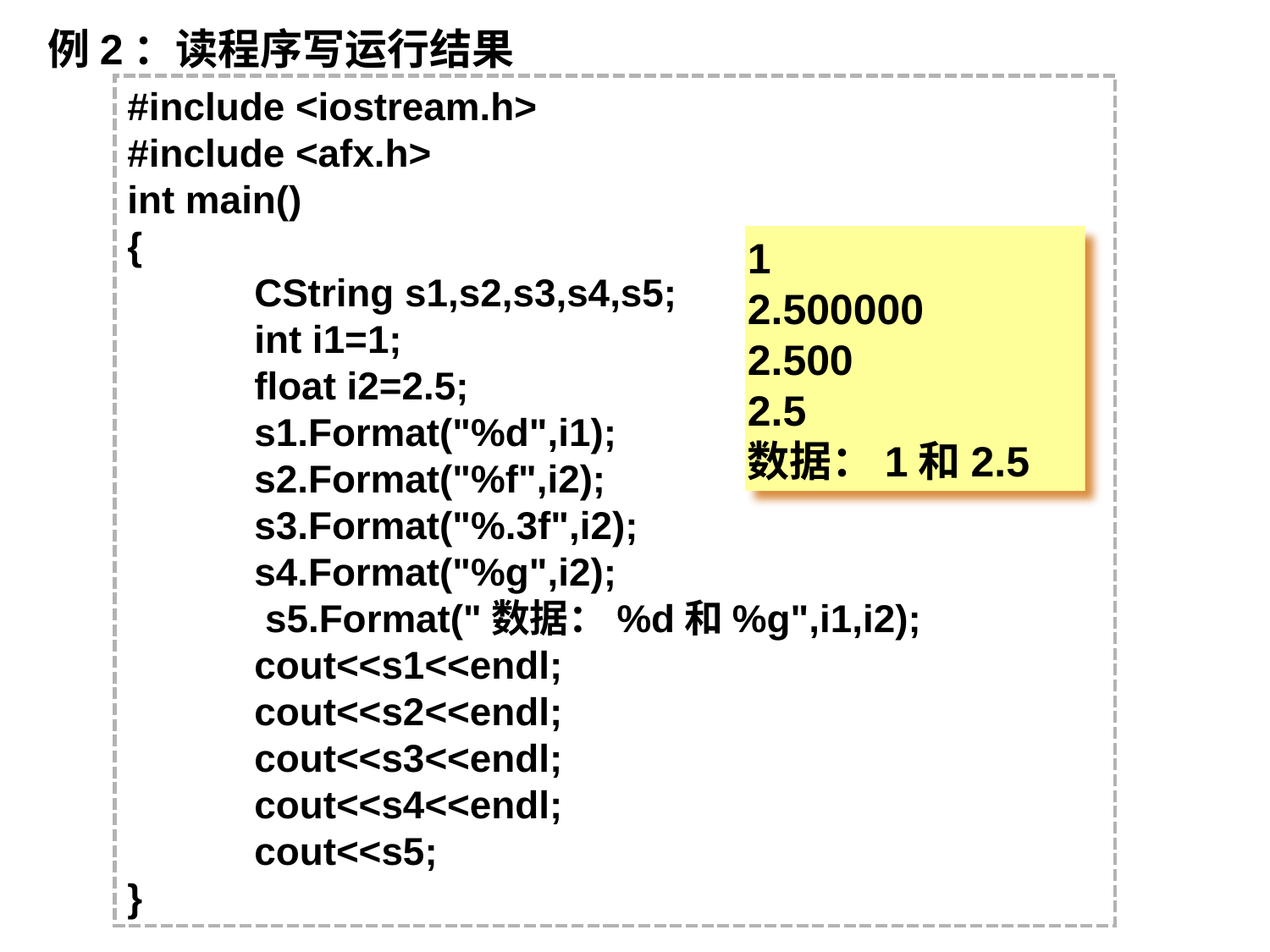

例2：读程序写运行结果
#include <iostream.h>
#include <afx.h>
int main()
{
	CString s1,s2,s3,s4,s5;
	int i1=1;
	float i2=2.5;
    	s1.Format("%d",i1);
    	s2.Format("%f",i2);
	s3.Format("%.3f",i2);
    	s4.Format("%g",i2);
   	 s5.Format("数据：%d和%g",i1,i2);
	cout<<s1<<endl;
	cout<<s2<<endl;
	cout<<s3<<endl;
	cout<<s4<<endl;
	cout<<s5;
}
1
2.500000
2.500
2.5
数据：1和2.5